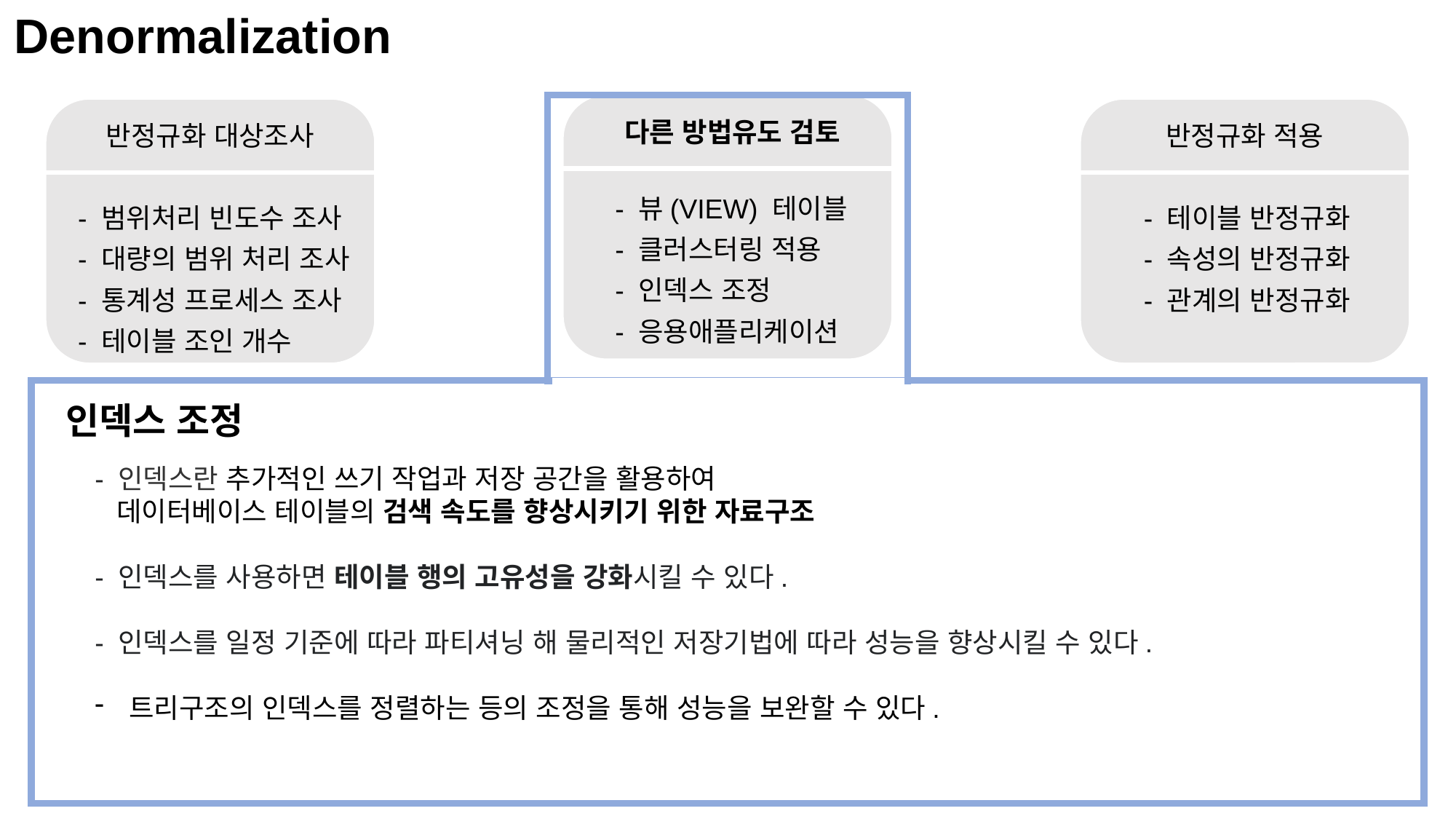

Denormalization

다른 방법유도 검토
반정규화 대상조사
반정규화 적용
 - 뷰(VIEW) 테이블
 - 클러스터링 적용
 - 인덱스 조정
 - 응용애플리케이션
 - 범위처리 빈도수 조사
 - 대량의 범위 처리 조사
 - 통계성 프로세스 조사
 - 테이블 조인 개수
 - 테이블 반정규화
 - 속성의 반정규화
 - 관계의 반정규화

인덱스 조정
- 인덱스란 추가적인 쓰기 작업과 저장 공간을 활용하여
  데이터베이스 테이블의 검색 속도를 향상시키기 위한 자료구조

- 인덱스를 사용하면 테이블 행의 고유성을 강화시킬 수 있다.

- 인덱스를 일정 기준에 따라 파티셔닝 해 물리적인 저장기법에 따라 성능을 향상시킬 수 있다.
트리구조의 인덱스를 정렬하는 등의 조정을 통해 성능을 보완할 수 있다.